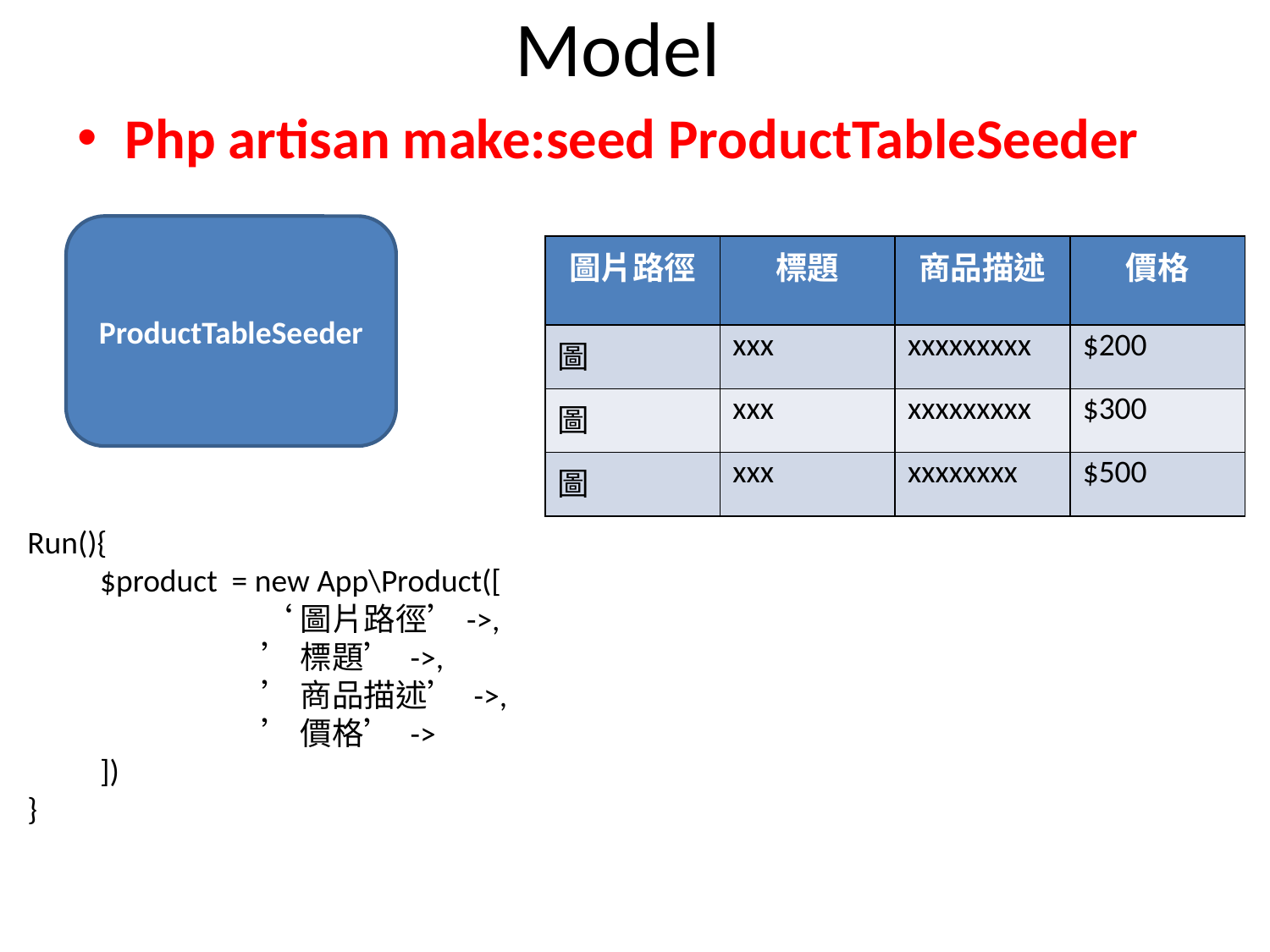

# Model
Php artisan make:seed ProductTableSeeder
ProductTableSeeder
| 圖片路徑 | 標題 | 商品描述 | 價格 |
| --- | --- | --- | --- |
| 圖 | xxx | xxxxxxxxx | $200 |
| 圖 | xxx | xxxxxxxxx | $300 |
| 圖 | xxx | xxxxxxxx | $500 |
Run(){

}
$product  = new App\Product([

])
‘圖片路徑’->,
’標題’ ->,
’商品描述’ ->,
’價格’ ->